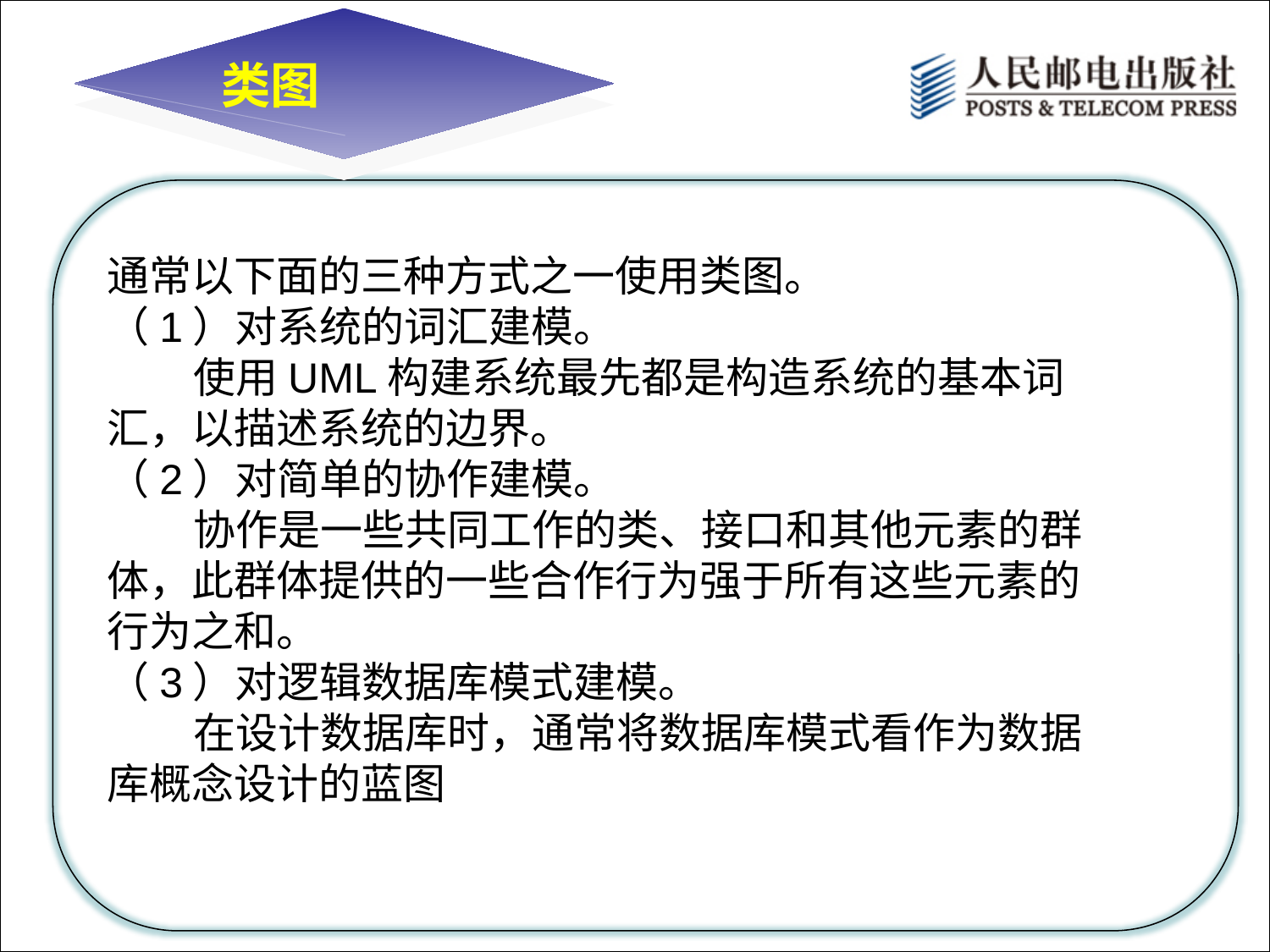

类图

通常以下面的三种方式之一使用类图。
（1）对系统的词汇建模。
        使用UML构建系统最先都是构造系统的基本词汇，以描述系统的边界。
（2）对简单的协作建模。
        协作是一些共同工作的类、接口和其他元素的群体，此群体提供的一些合作行为强于所有这些元素的行为之和。
（3）对逻辑数据库模式建模。
        在设计数据库时，通常将数据库模式看作为数据库概念设计的蓝图